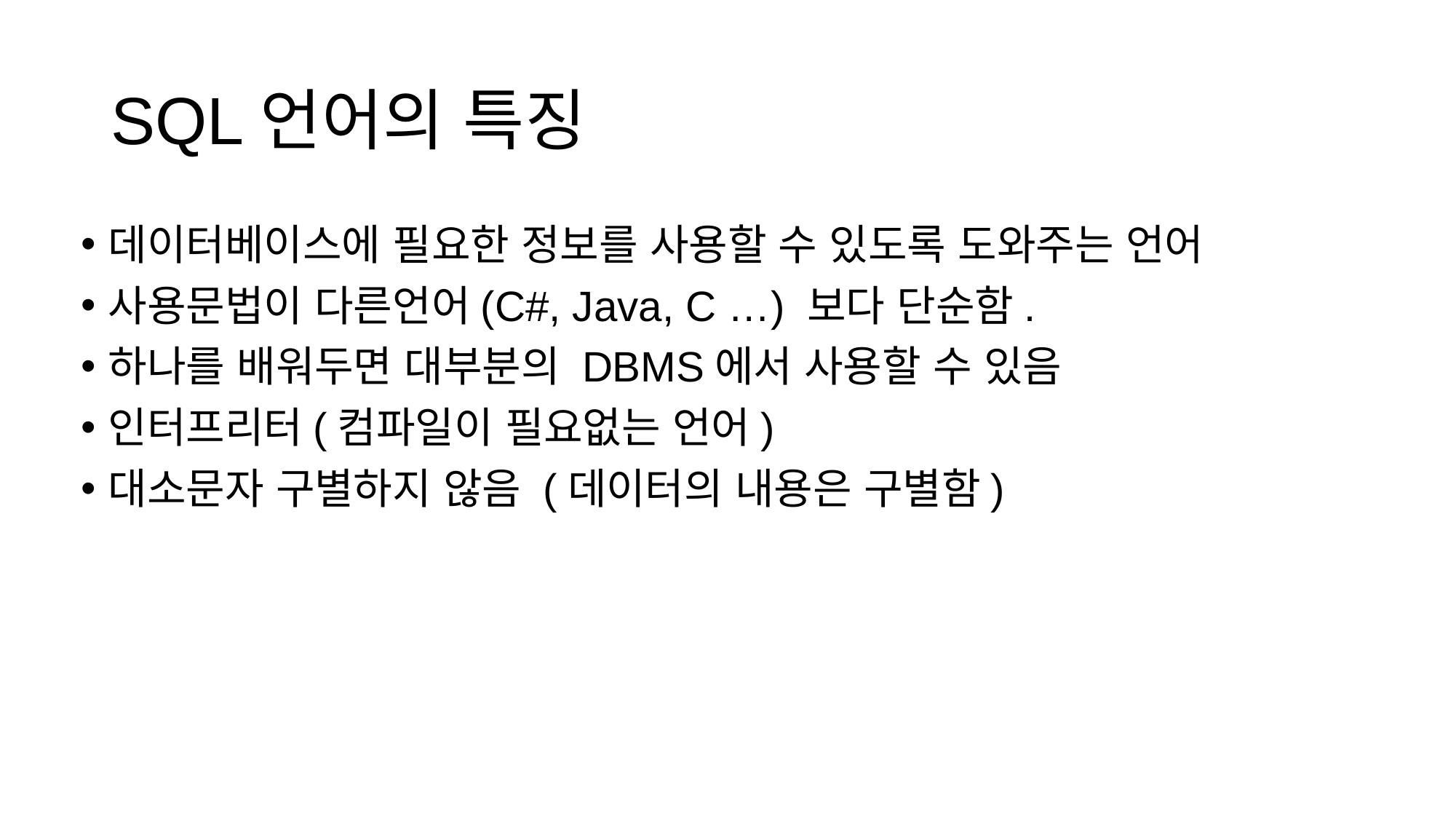

# SQL언어의 특징
데이터베이스에 필요한 정보를 사용할 수 있도록 도와주는 언어
사용문법이 다른언어(C#, Java, C …) 보다 단순함.
하나를 배워두면 대부분의 DBMS에서 사용할 수 있음
인터프리터(컴파일이 필요없는 언어)
대소문자 구별하지 않음 (데이터의 내용은 구별함)